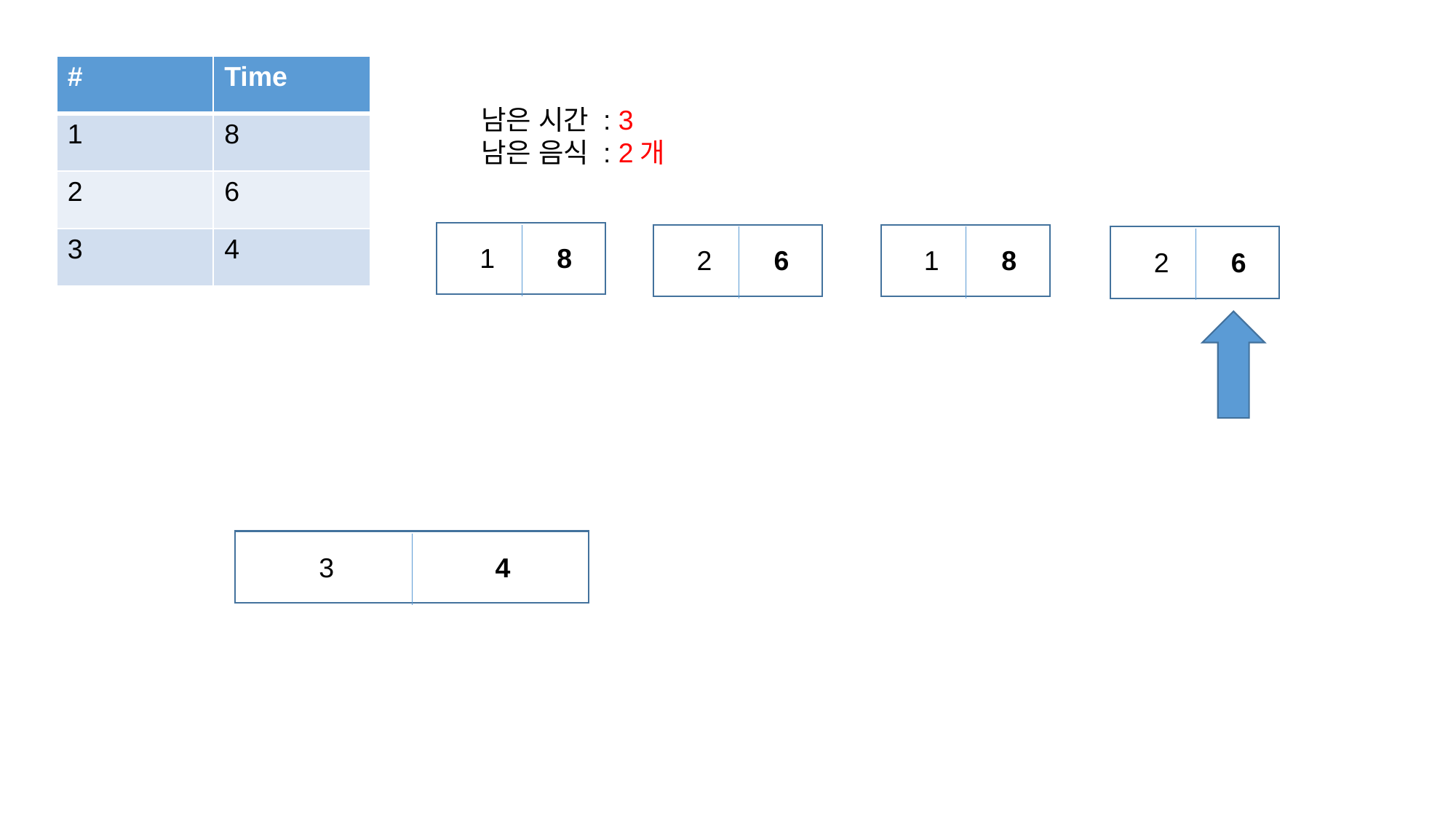

| # | Time |
| --- | --- |
| 1 | 8 |
| 2 | 6 |
| 3 | 4 |
남은 시간 : 3
남은 음식 : 2개

1
8
2
6
1
8
2
6

3
4